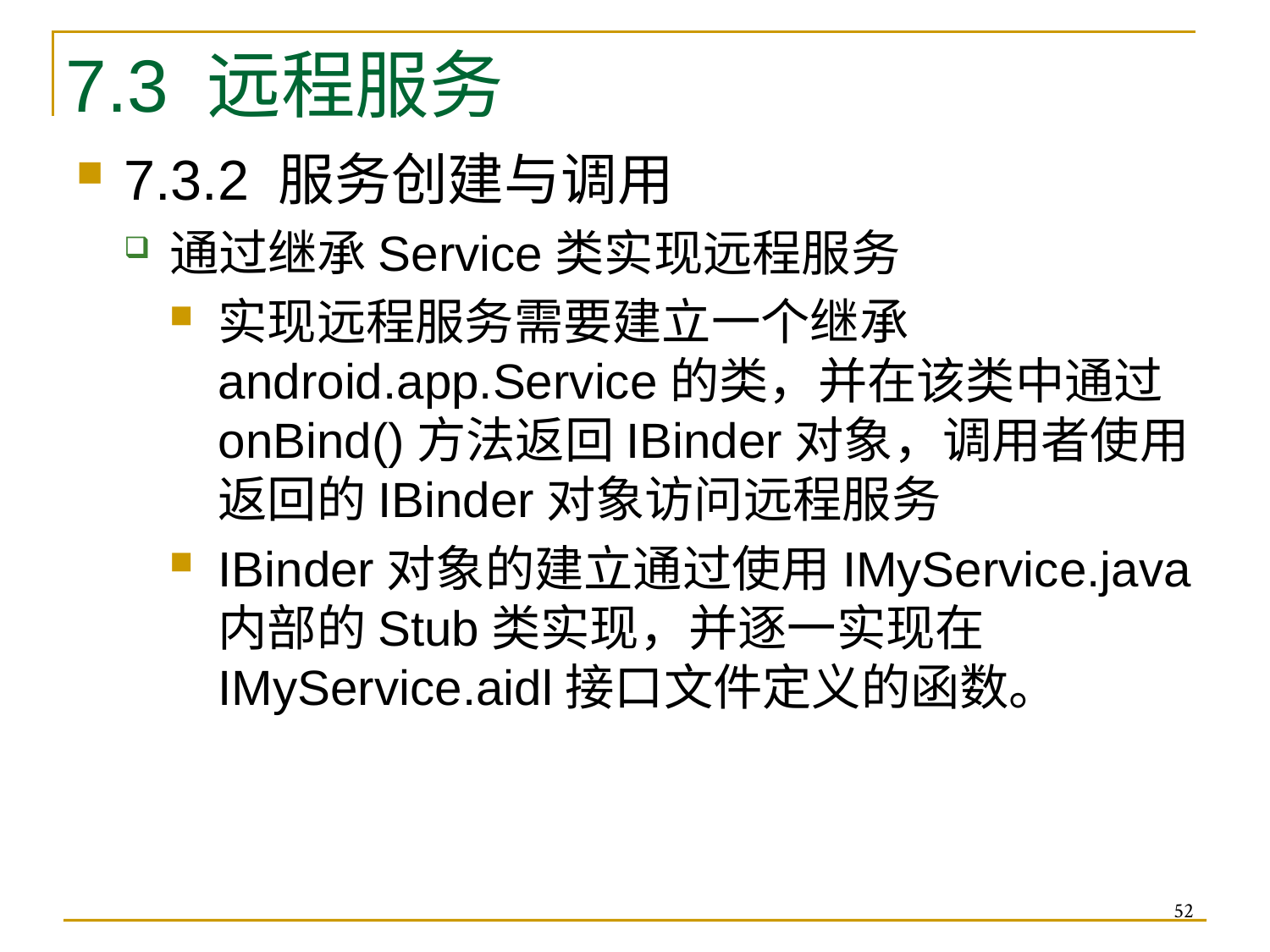

7.3 远程服务
7.3.2 服务创建与调用
通过继承Service类实现远程服务
实现远程服务需要建立一个继承android.app.Service的类，并在该类中通过onBind()方法返回IBinder对象，调用者使用返回的IBinder对象访问远程服务
IBinder对象的建立通过使用IMyService.java内部的Stub类实现，并逐一实现在IMyService.aidl接口文件定义的函数。
52